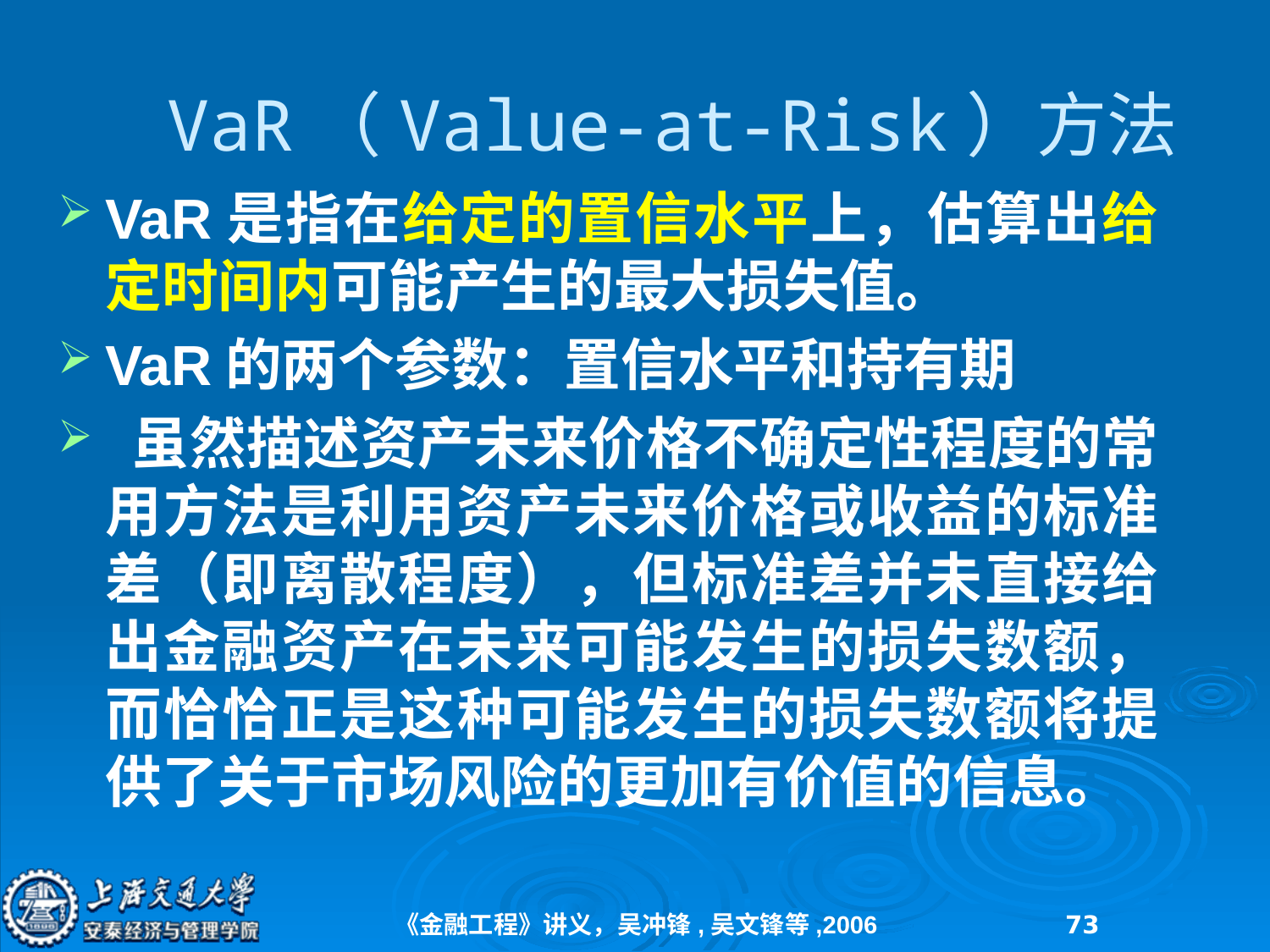

# VaR（Value-at-Risk）方法
VaR是指在给定的置信水平上，估算出给定时间内可能产生的最大损失值。
VaR的两个参数：置信水平和持有期
 虽然描述资产未来价格不确定性程度的常用方法是利用资产未来价格或收益的标准差（即离散程度），但标准差并未直接给出金融资产在未来可能发生的损失数额，而恰恰正是这种可能发生的损失数额将提供了关于市场风险的更加有价值的信息。